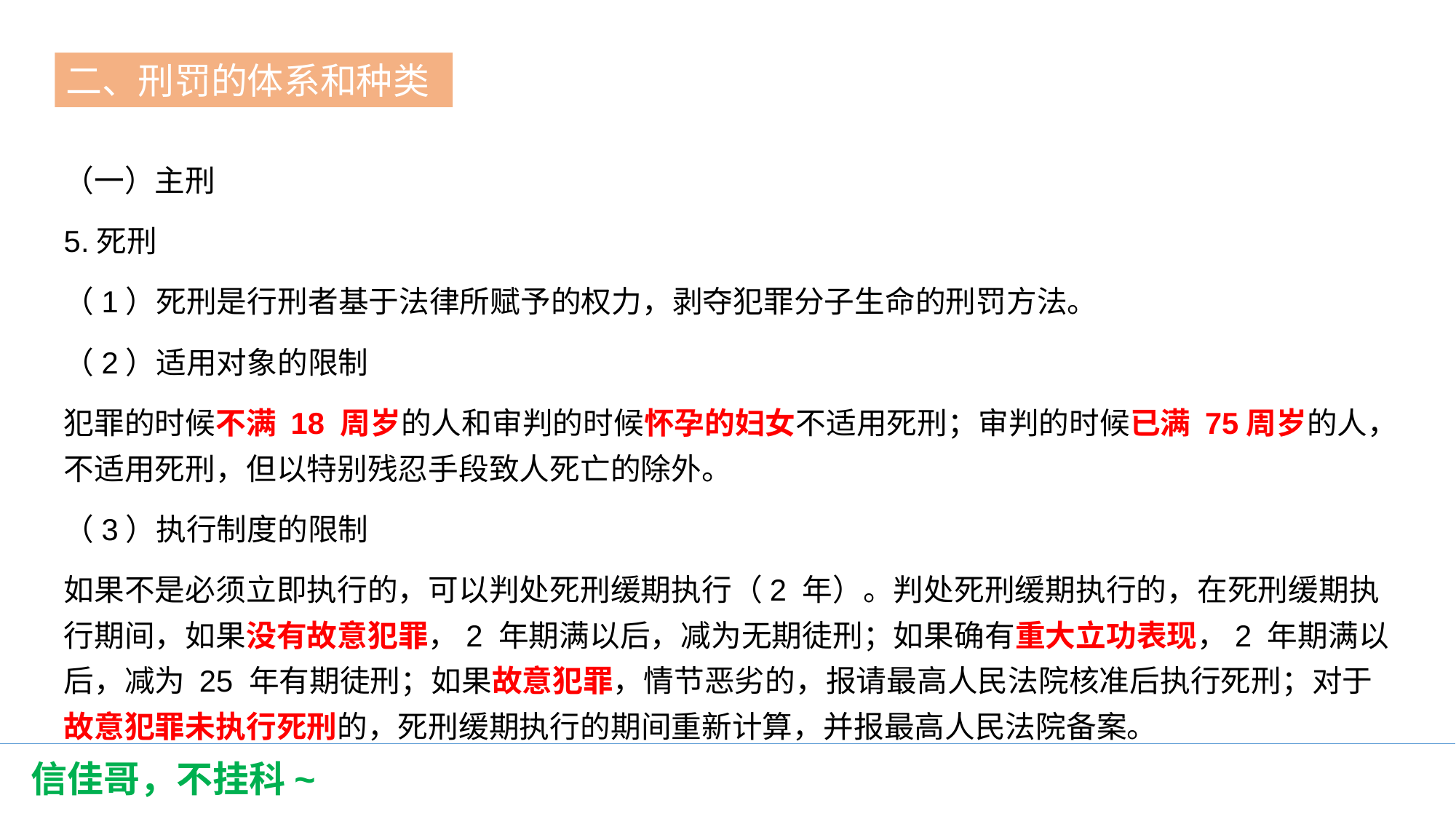

二、刑罚的体系和种类
第一节
（一）主刑
5.死刑
（1）死刑是行刑者基于法律所赋予的权力，剥夺犯罪分子生命的刑罚方法。
（2）适用对象的限制
犯罪的时候不满 18 周岁的人和审判的时候怀孕的妇女不适用死刑；审判的时候已满 75周岁的人，不适用死刑，但以特别残忍手段致人死亡的除外。
（3）执行制度的限制
如果不是必须立即执行的，可以判处死刑缓期执行（2 年）。判处死刑缓期执行的，在死刑缓期执行期间，如果没有故意犯罪，2 年期满以后，减为无期徒刑；如果确有重大立功表现，2 年期满以后，减为 25 年有期徒刑；如果故意犯罪，情节恶劣的，报请最高人民法院核准后执行死刑；对于故意犯罪未执行死刑的，死刑缓期执行的期间重新计算，并报最高人民法院备案。